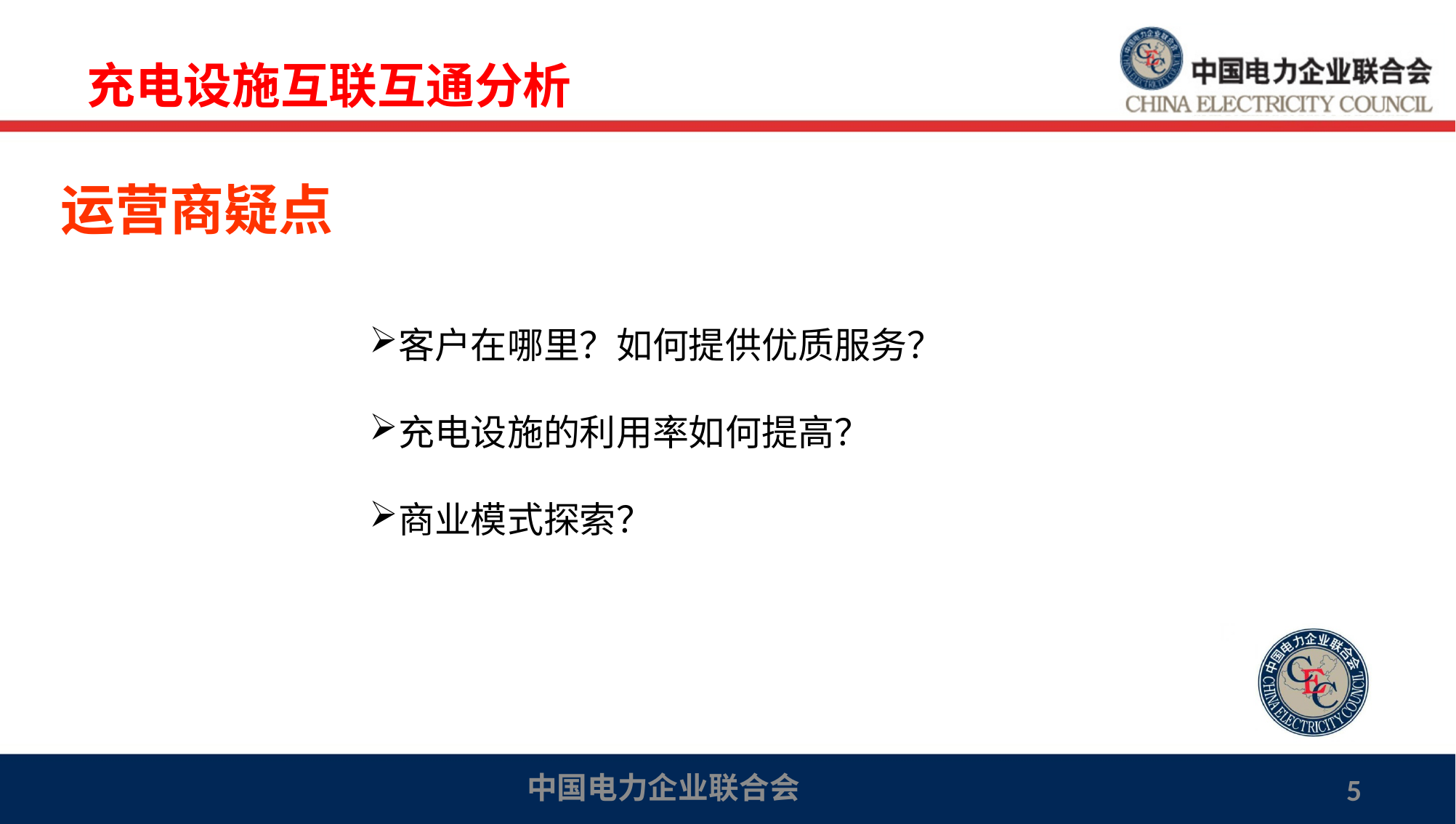

充电设施互联互通分析
运营商疑点
客户在哪里？如何提供优质服务？
充电设施的利用率如何提高？
商业模式探索？

中国电力企业联合会
5